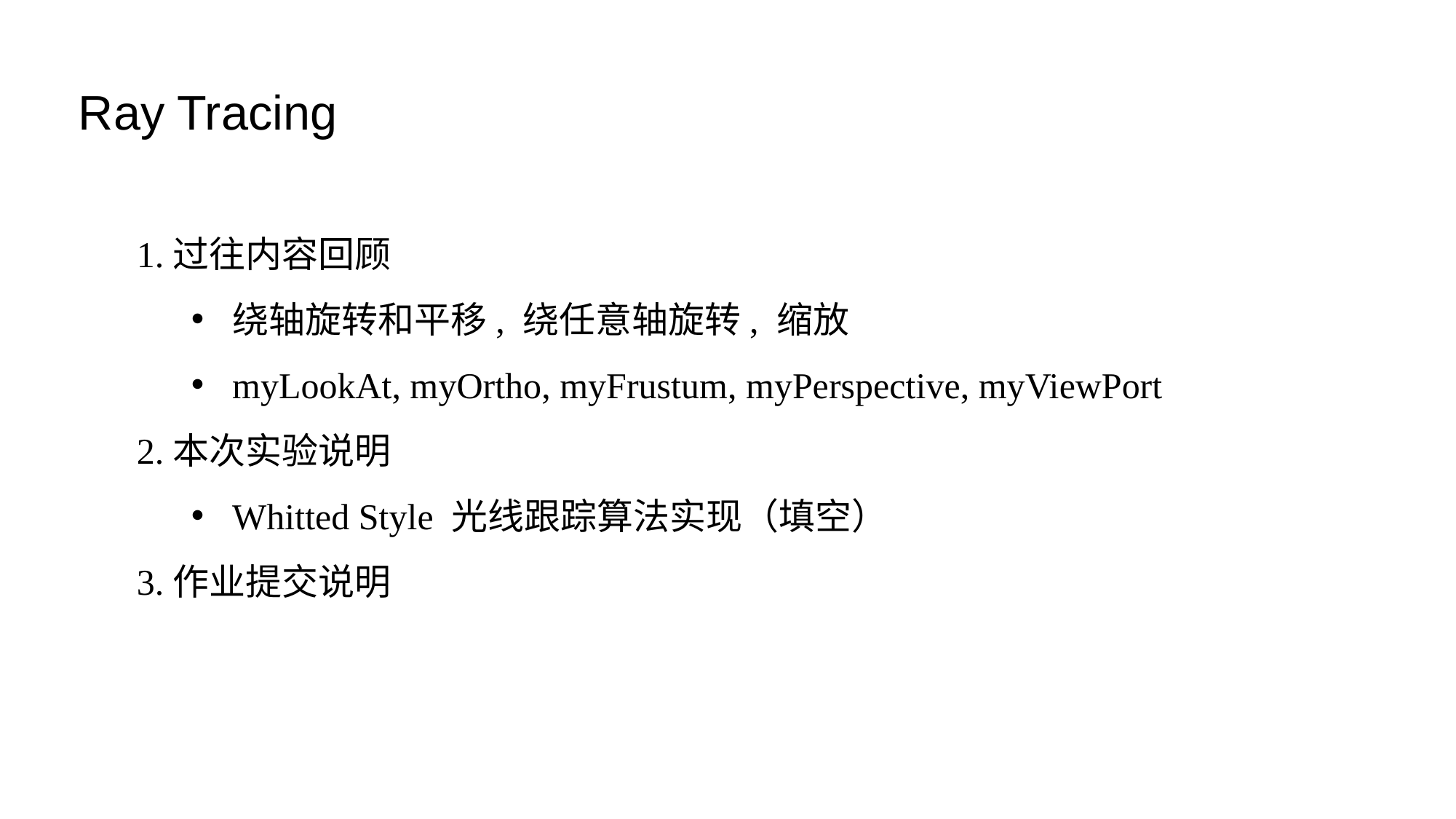

Ray Tracing
1.过往内容回顾
绕轴旋转和平移, 绕任意轴旋转, 缩放
myLookAt, myOrtho, myFrustum, myPerspective, myViewPort
2.本次实验说明
Whitted Style 光线跟踪算法实现（填空）
3.作业提交说明